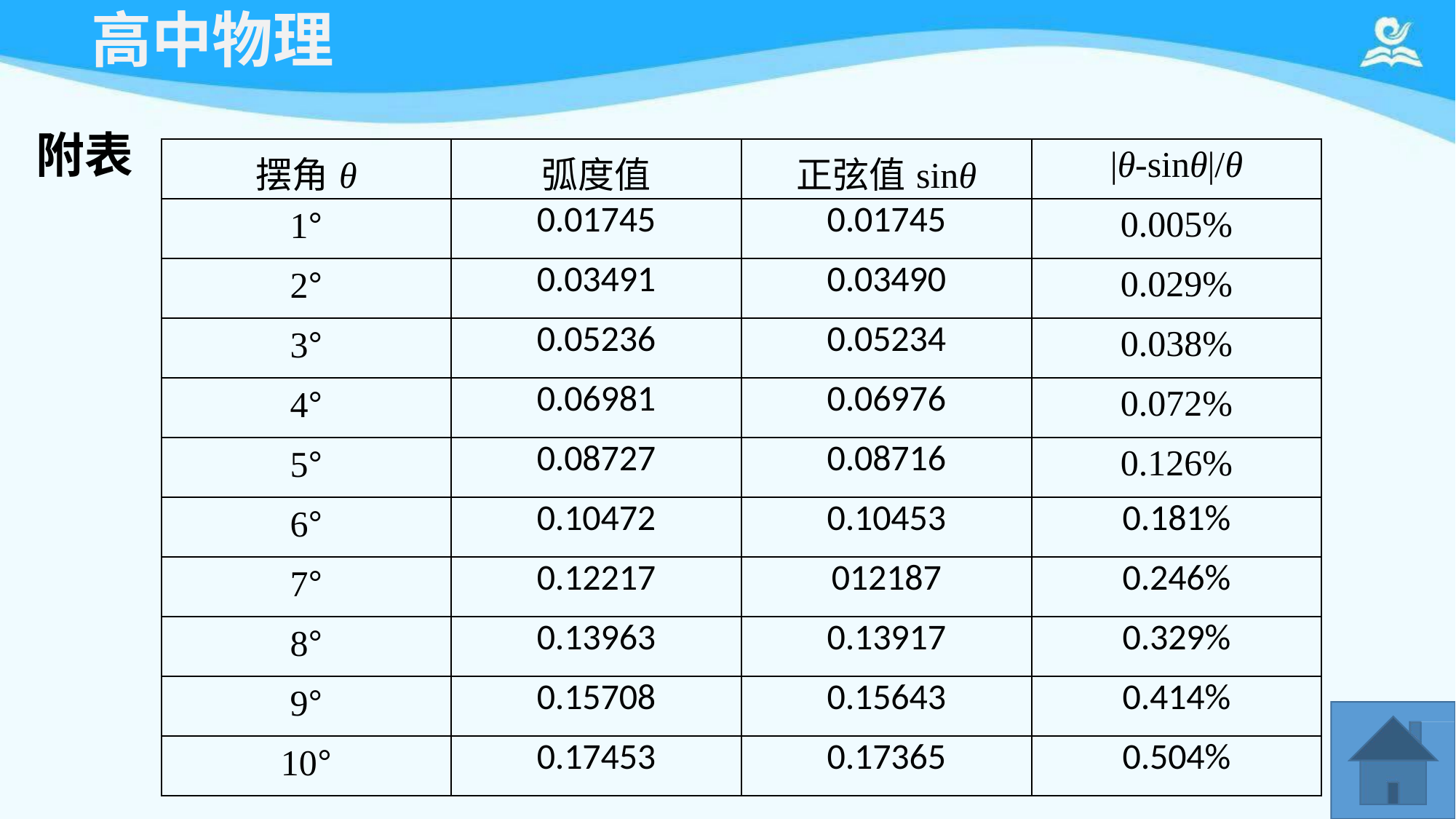

# 高中物理
附表
| 摆角θ | 弧度值 | 正弦值sinθ | |θ-sinθ|/θ |
| --- | --- | --- | --- |
| 1° | 0.01745 | 0.01745 | 0.005% |
| 2° | 0.03491 | 0.03490 | 0.029% |
| 3° | 0.05236 | 0.05234 | 0.038% |
| 4° | 0.06981 | 0.06976 | 0.072% |
| 5° | 0.08727 | 0.08716 | 0.126% |
| 6° | 0.10472 | 0.10453 | 0.181% |
| 7° | 0.12217 | 012187 | 0.246% |
| 8° | 0.13963 | 0.13917 | 0.329% |
| 9° | 0.15708 | 0.15643 | 0.414% |
| 10° | 0.17453 | 0.17365 | 0.504% |